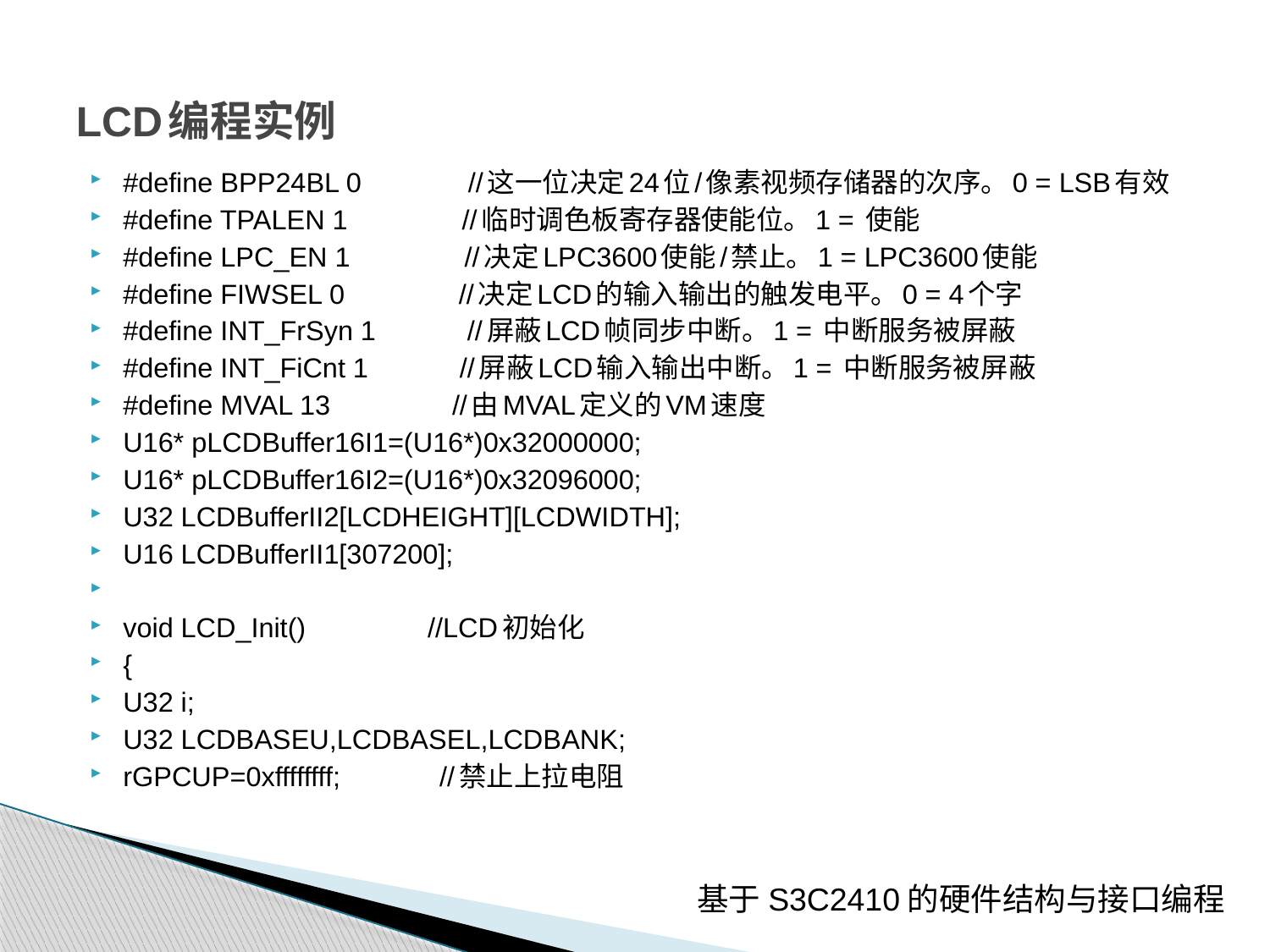

# LCD编程实例
#define BPP24BL 0              //这一位决定24位/像素视频存储器的次序。0 = LSB有效
#define TPALEN 1               //临时调色板寄存器使能位。1 = 使能
#define LPC_EN 1               //决定LPC3600使能/禁止。1 = LPC3600使能
#define FIWSEL 0               //决定LCD的输入输出的触发电平。0 = 4个字
#define INT_FrSyn 1            //屏蔽LCD帧同步中断。1 = 中断服务被屏蔽
#define INT_FiCnt 1            //屏蔽LCD输入输出中断。1 = 中断服务被屏蔽
#define MVAL 13                //由MVAL定义的VM速度
U16* pLCDBuffer16I1=(U16*)0x32000000;
U16* pLCDBuffer16I2=(U16*)0x32096000;
U32 LCDBufferII2[LCDHEIGHT][LCDWIDTH];
U16 LCDBufferII1[307200];

void LCD_Init()                //LCD初始化
{
U32 i;
U32 LCDBASEU,LCDBASEL,LCDBANK;
rGPCUP=0xffffffff;             //禁止上拉电阻

基于S3C2410的硬件结构与接口编程